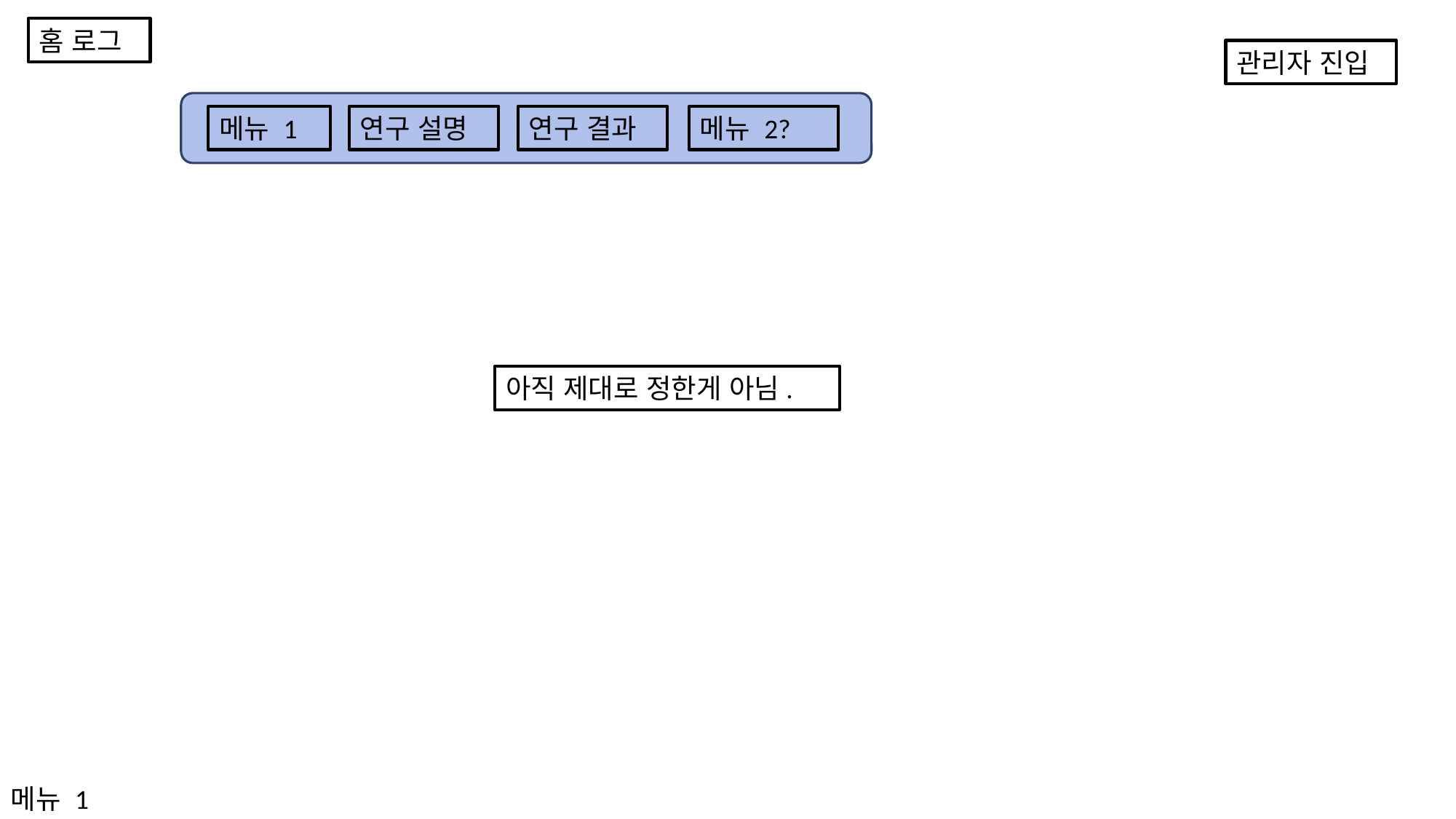

홈 로그
관리자 진입

연구 설명
메뉴 1
연구 결과
메뉴 2?
아직 제대로 정한게 아님.
메뉴 1